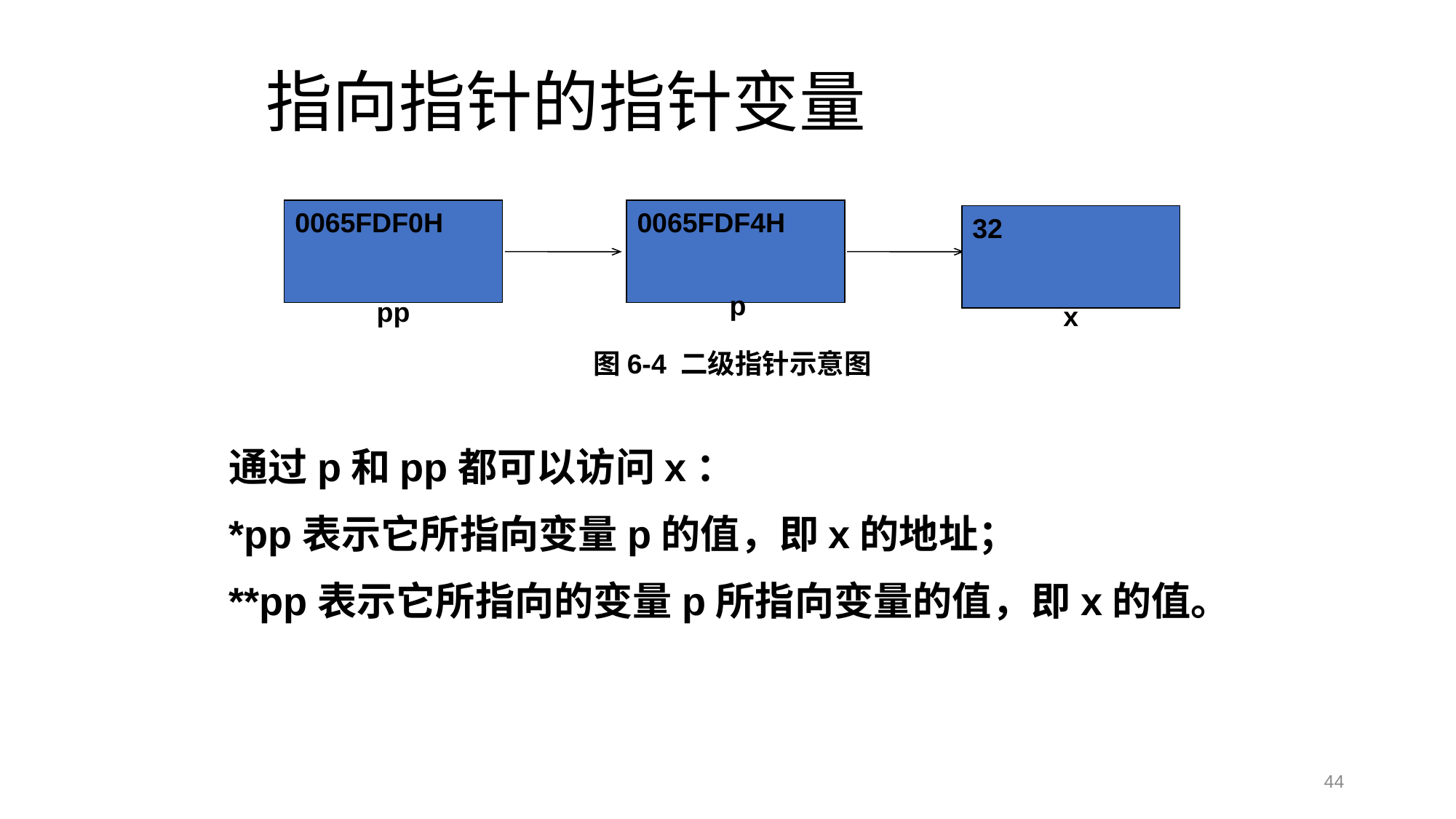

# 指向指针的指针变量
0065FDF0H
0065FDF4H
32

p
pp
x
图6-4 二级指针示意图
通过p和pp都可以访问x：
*pp表示它所指向变量p的值，即x的地址；
**pp表示它所指向的变量p所指向变量的值，即x的值。
44